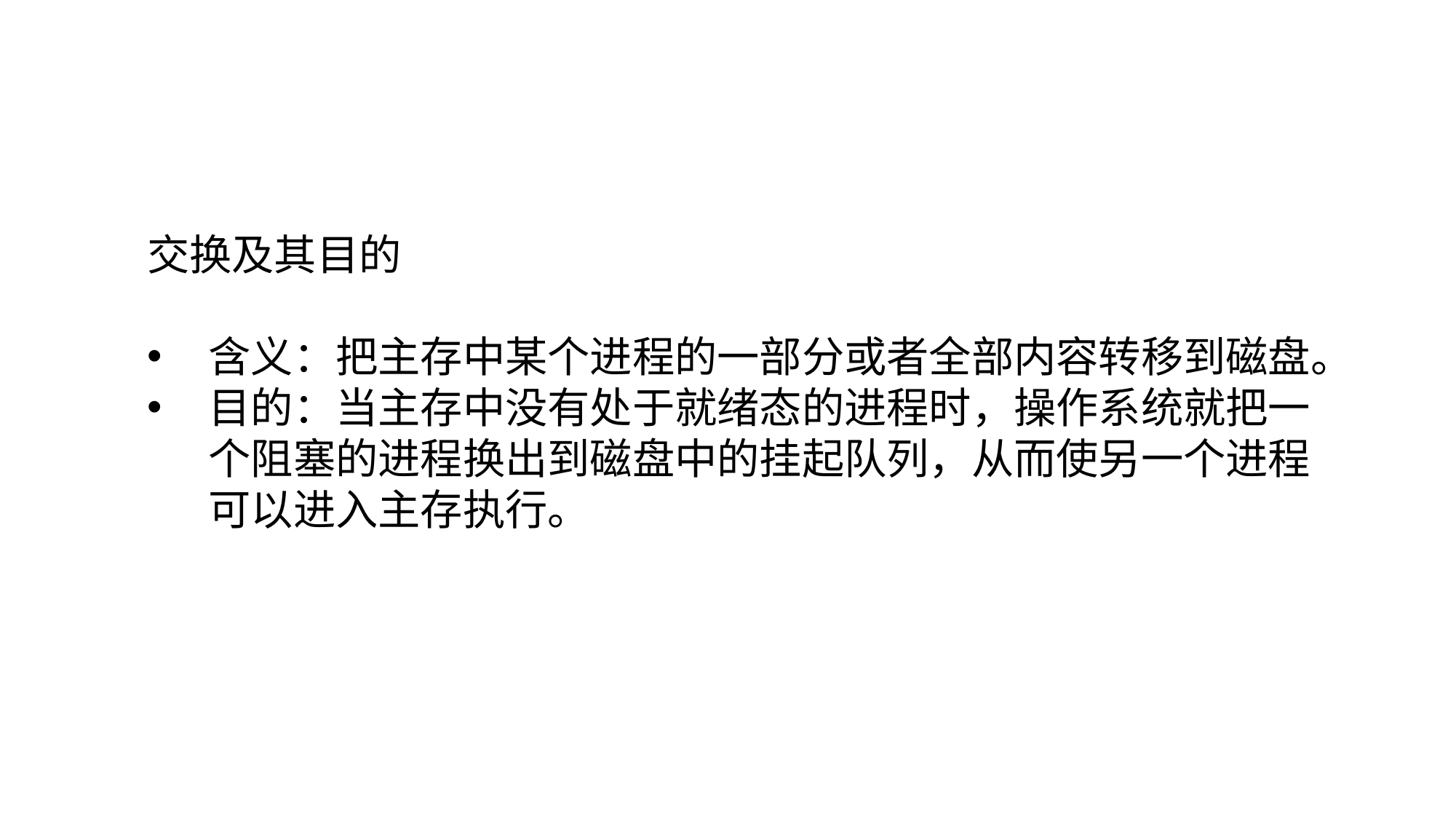

交换及其目的

含义：把主存中某个进程的一部分或者全部内容转移到磁盘。
目的：当主存中没有处于就绪态的进程时，操作系统就把一个阻塞的进程换出到磁盘中的挂起队列，从而使另一个进程可以进入主存执行。